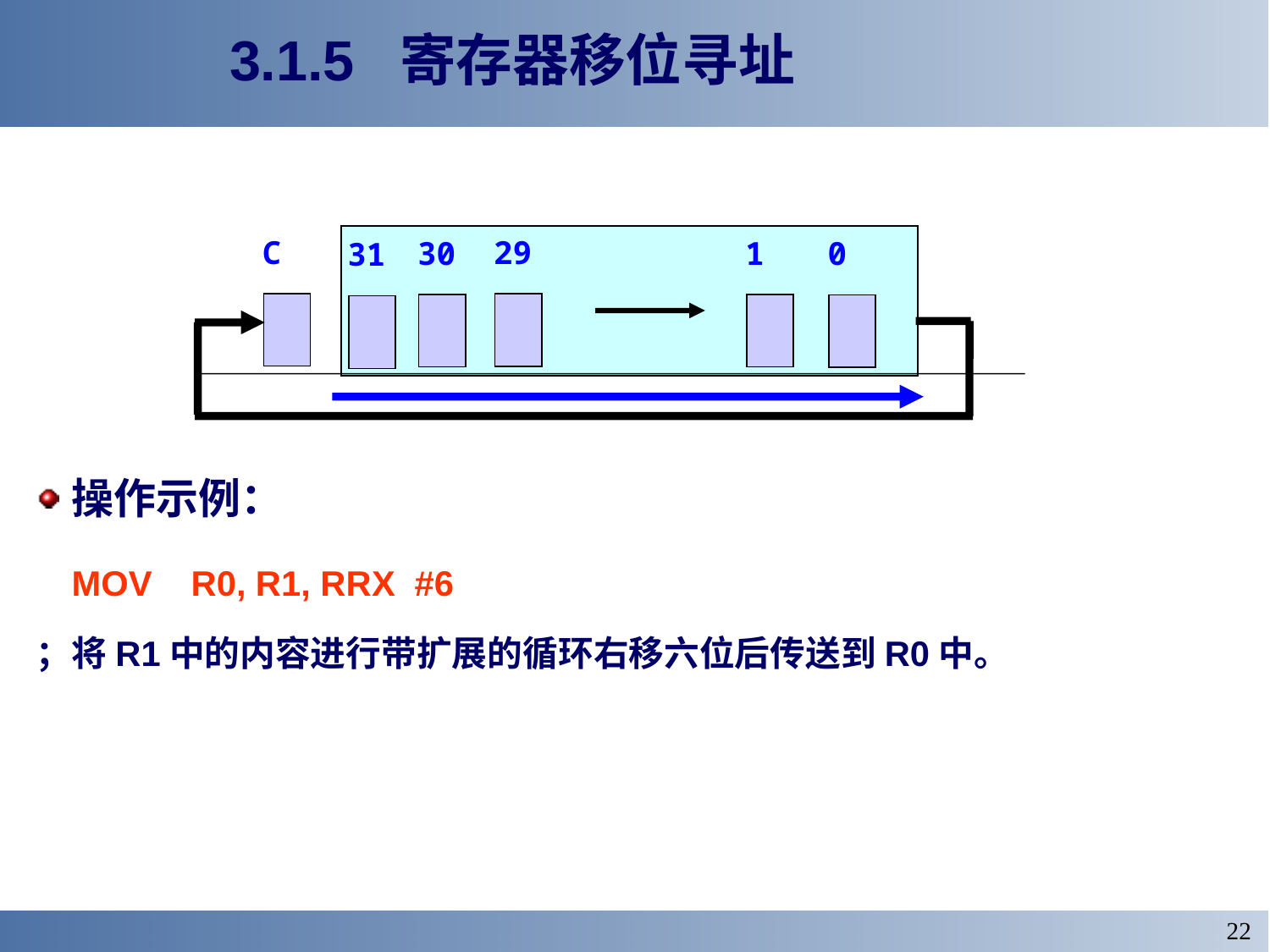

# 3.1.5  寄存器移位寻址
C

29

30

1

0

31

操作示例：
	MOV    R0, R1, RRX  #6
；将R1中的内容进行带扩展的循环右移六位后传送到R0中。